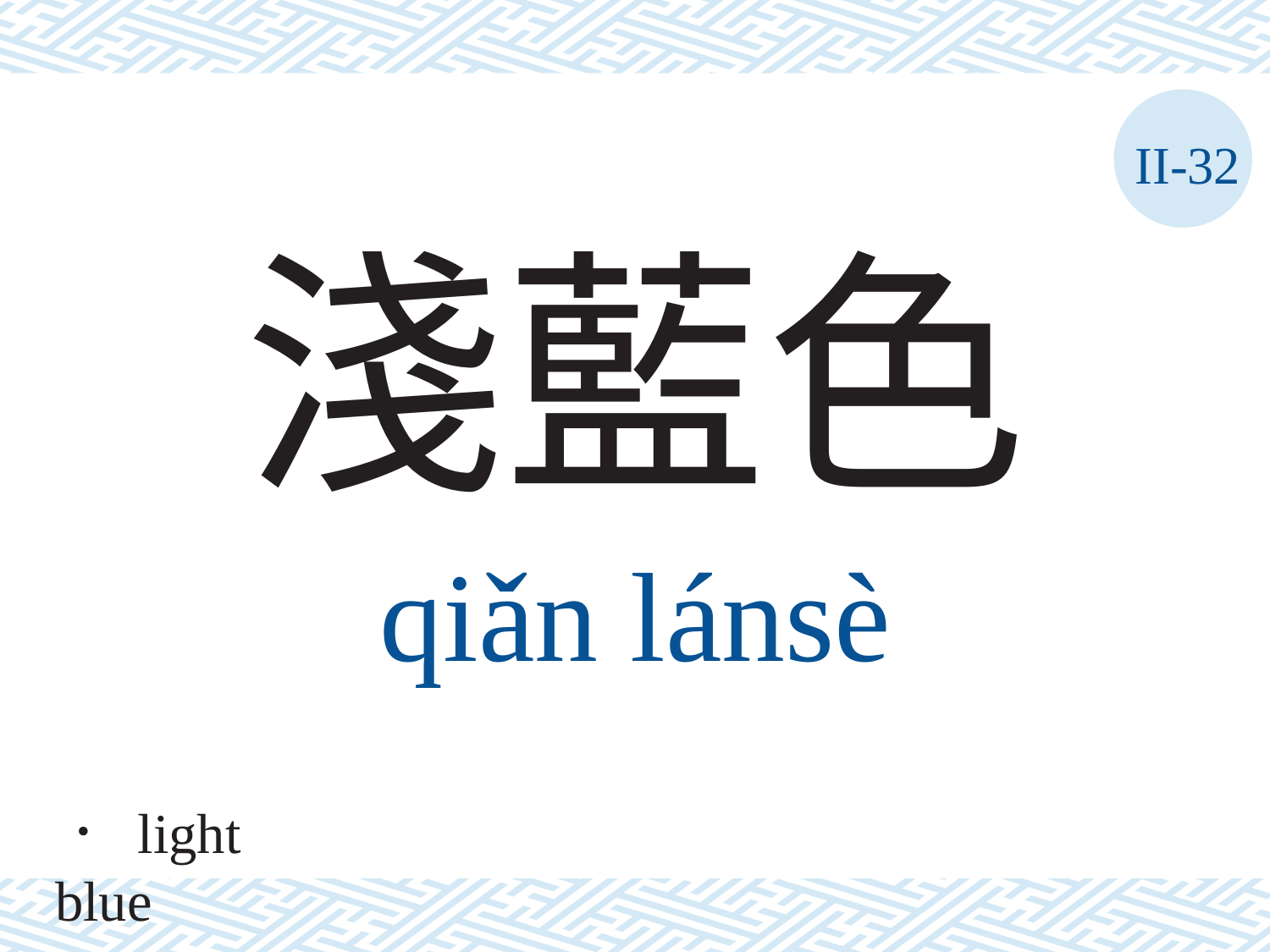

II-32
淺藍色
qiǎn	lánsè
． light blue